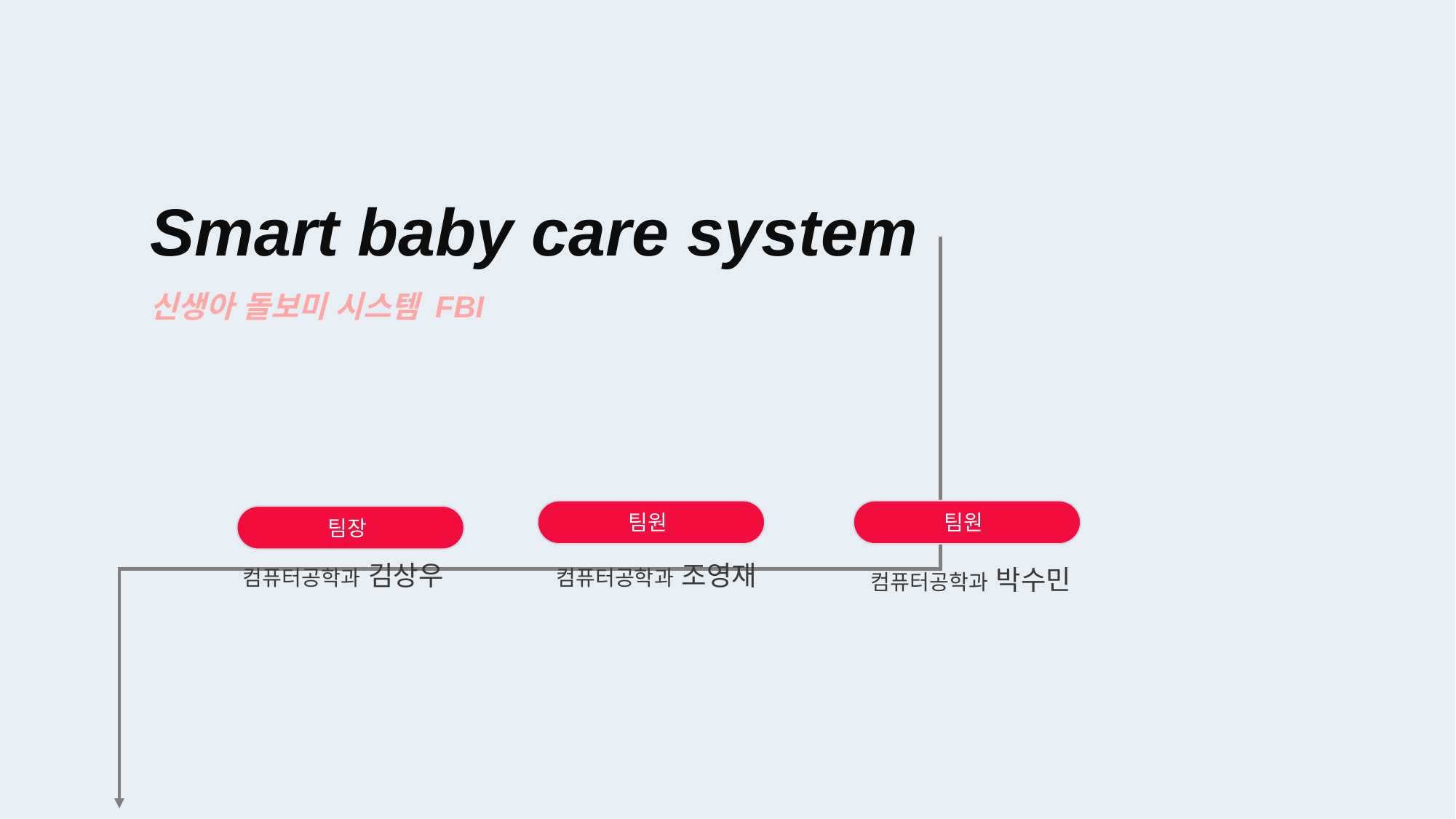

Smart baby care system
신생아 돌보미 시스템 FBI
팀원
팀원
팀장
컴퓨터공학과 조영재
컴퓨터공학과 김상우
컴퓨터공학과 박수민